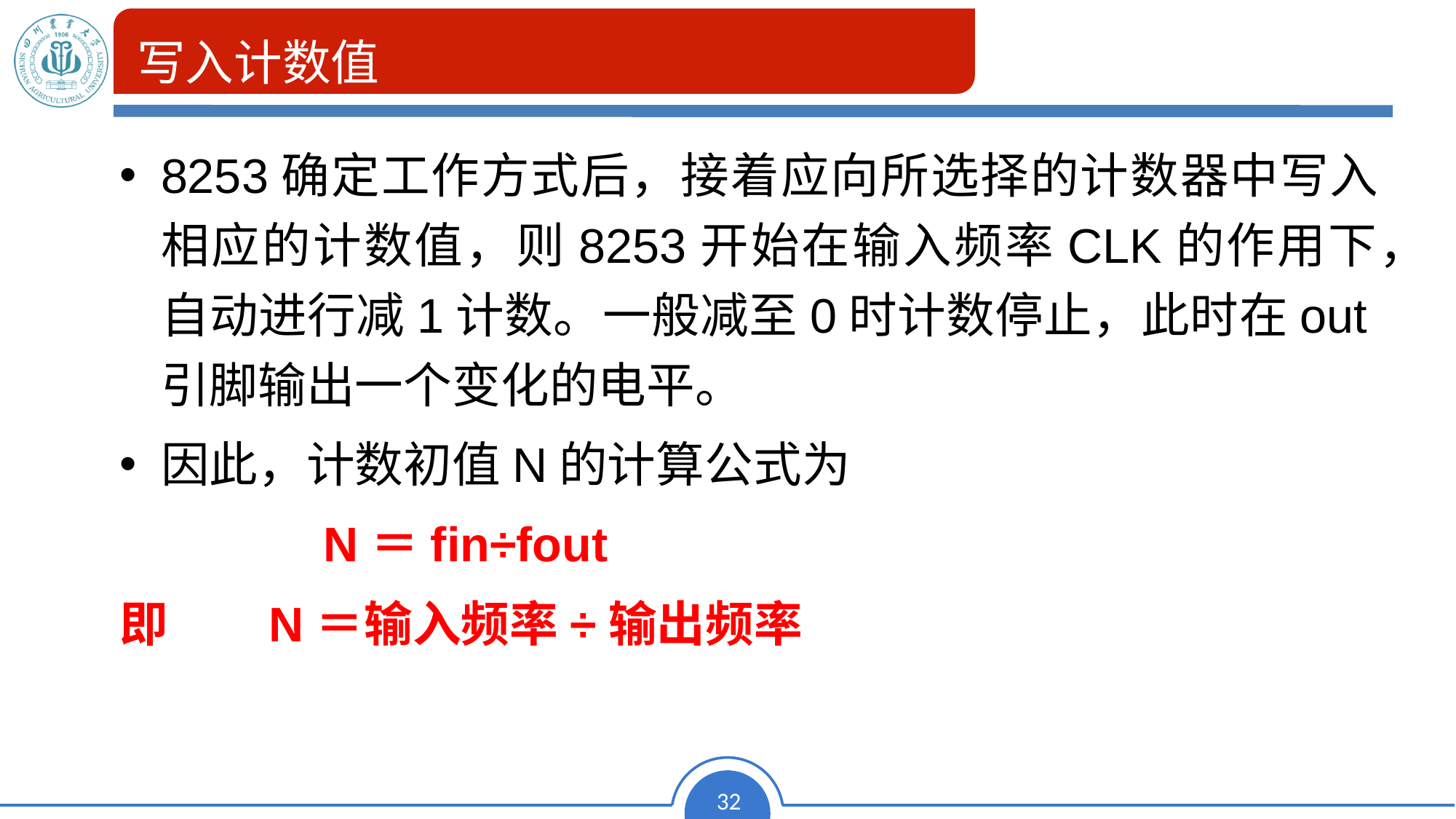

# 写入计数值
8253确定工作方式后，接着应向所选择的计数器中写入相应的计数值，则8253开始在输入频率CLK的作用下，自动进行减1计数。一般减至0时计数停止，此时在out引脚输出一个变化的电平。
因此，计数初值N的计算公式为
		    N＝fin÷fout
即        N＝输入频率÷输出频率